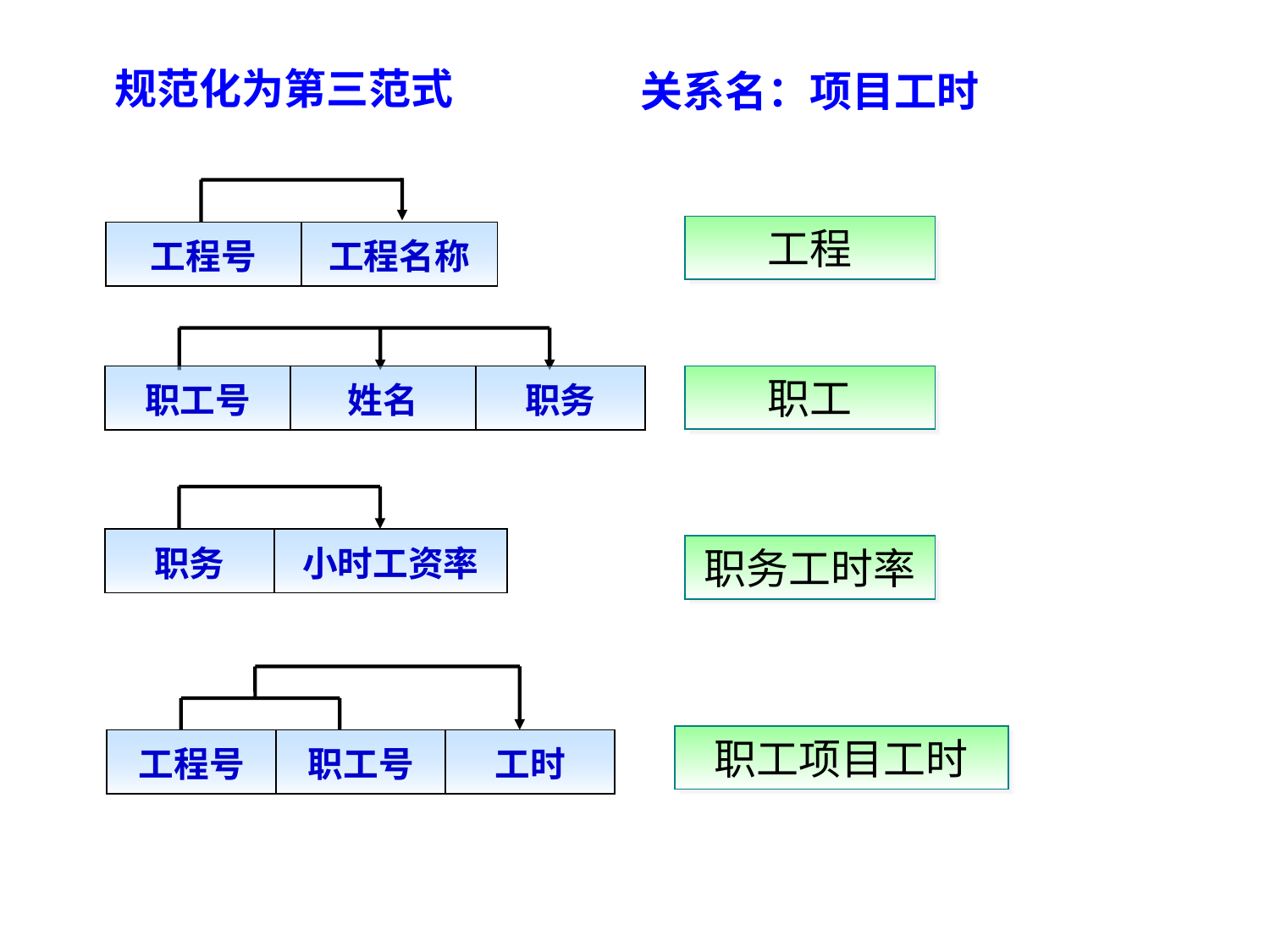

# 规范化为第三范式
关系名：项目工时

工程
| 工程号 | 工程名称 |
| --- | --- |

| 职工号 | 姓名 | 职务 |
| --- | --- | --- |
职工

| 职务 | 小时工资率 |
| --- | --- |
职务工时率

职工项目工时
| 工程号 | 职工号 | 工时 |
| --- | --- | --- |